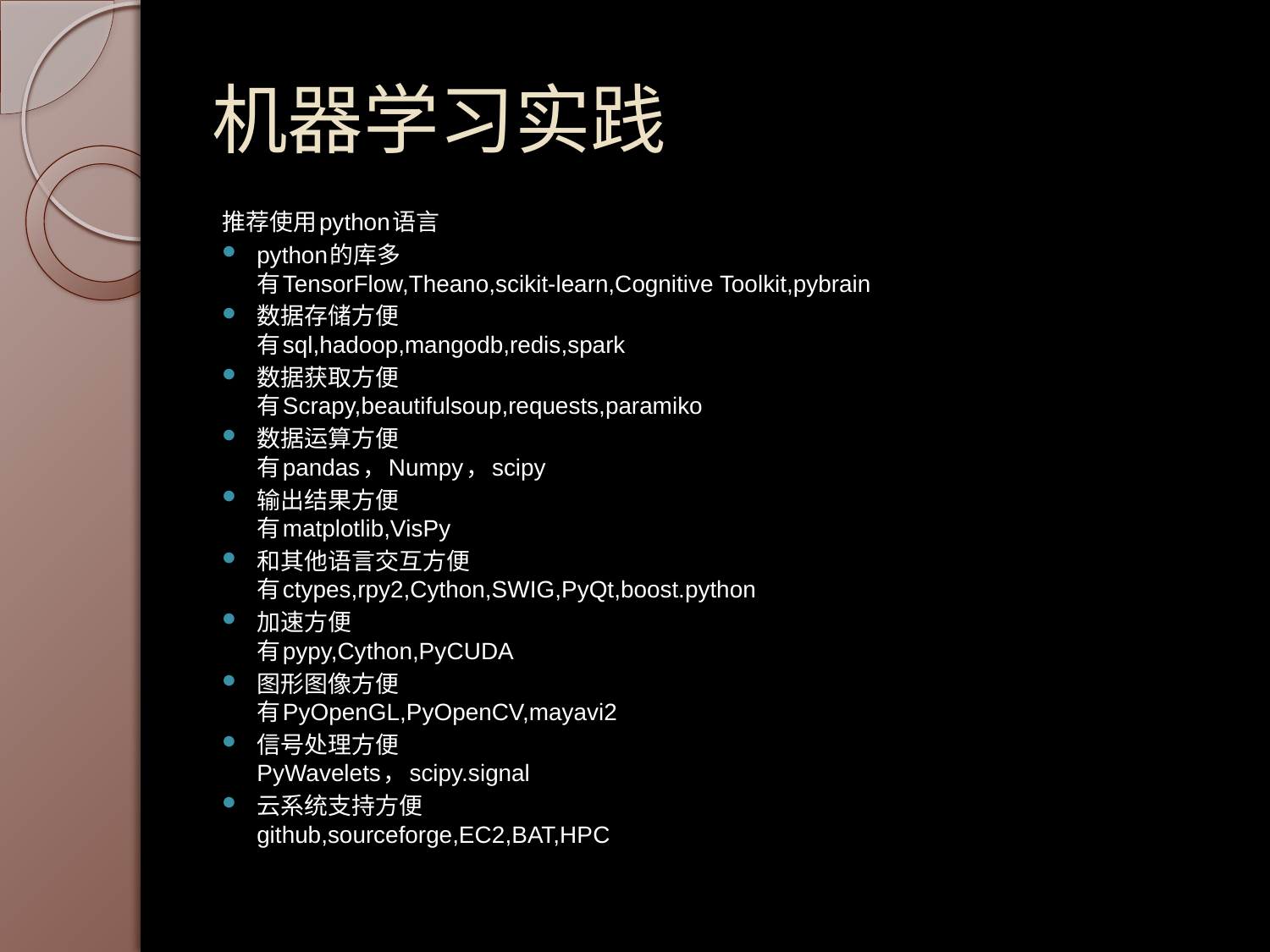

# 机器学习实践
推荐使用python语言
python的库多
有TensorFlow,Theano,scikit-learn,Cognitive Toolkit,pybrain
数据存储方便
有sql,hadoop,mangodb,redis,spark
数据获取方便
有Scrapy,beautifulsoup,requests,paramiko
数据运算方便
有pandas，Numpy，scipy
输出结果方便
有matplotlib,VisPy
和其他语言交互方便
有ctypes,rpy2,Cython,SWIG,PyQt,boost.python
加速方便
有pypy,Cython,PyCUDA
图形图像方便
有PyOpenGL,PyOpenCV,mayavi2
信号处理方便
PyWavelets，scipy.signal
云系统支持方便
github,sourceforge,EC2,BAT,HPC